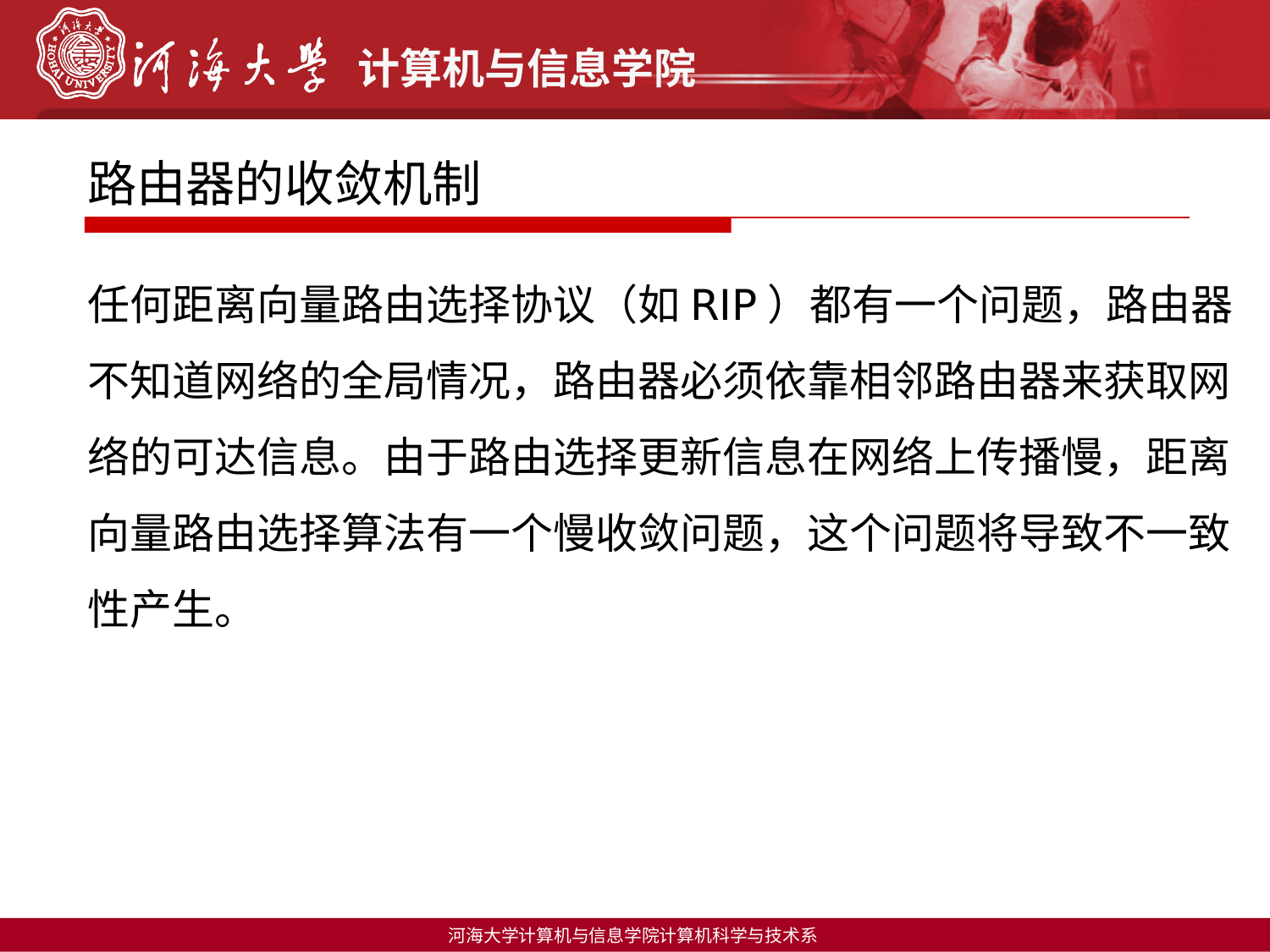

路由器的收敛机制
任何距离向量路由选择协议（如RIP）都有一个问题，路由器不知道网络的全局情况，路由器必须依靠相邻路由器来获取网络的可达信息。由于路由选择更新信息在网络上传播慢，距离向量路由选择算法有一个慢收敛问题，这个问题将导致不一致性产生。